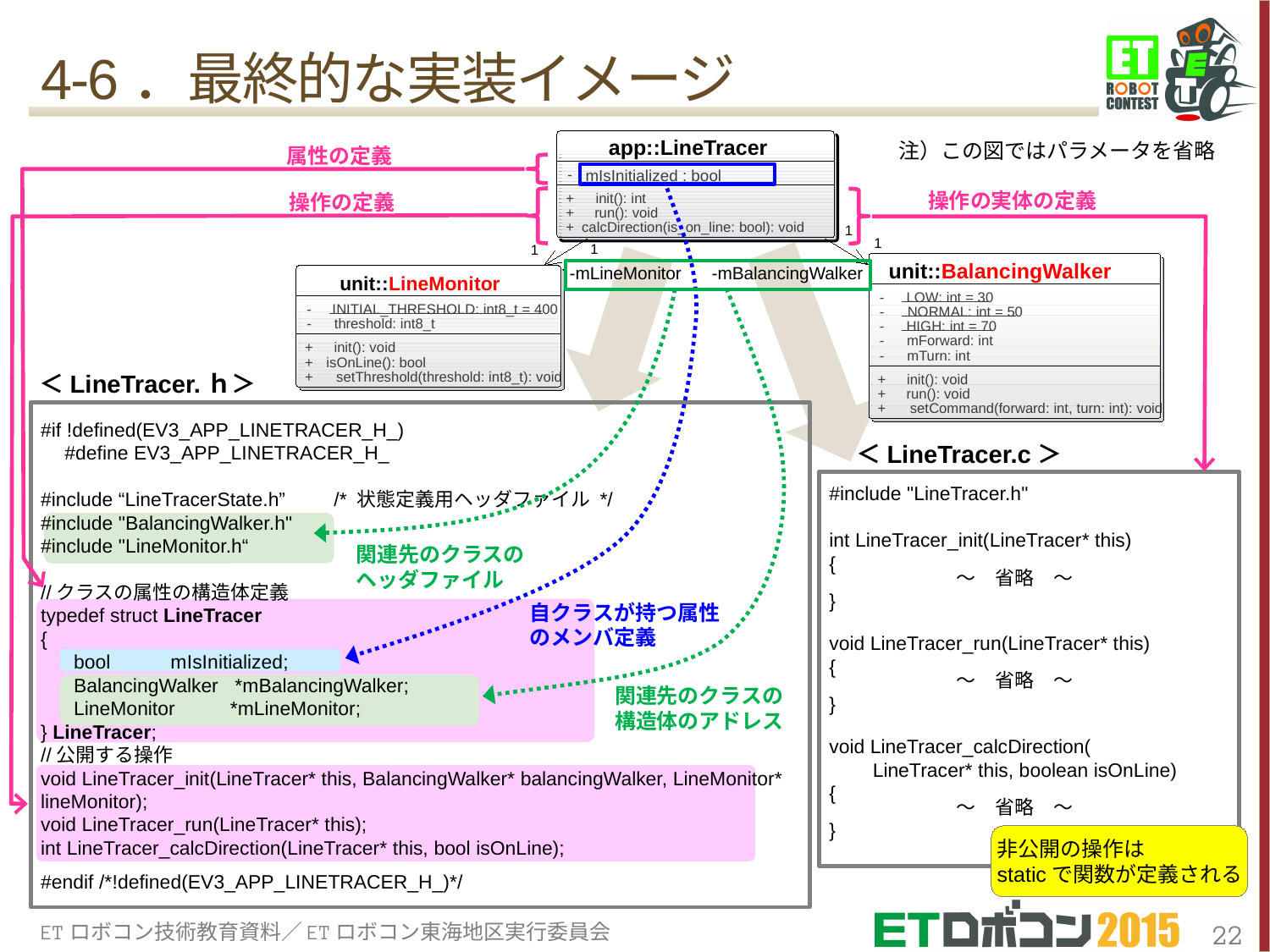

# 4-6．最終的な実装イメージ

app::LineTracer

-
mIsInitialized : bool

+
init(): int

+
run(): void

+
calcDirection(is_on_line: bool): void

1

1

1
1

unit::BalancingWalker
-mBalancingWalker
-mLineMonitor

unit::LineMonitor

-
LOW: int = 30

-
INITIAL_THRESHOLD: int8_t = 400

-
NORMAL: int = 50

-
threshold: int8_t

-
HIGH: int = 70

-
mForward: int

+
init(): void

-
mTurn: int

+
isOnLine(): bool

+
setThreshold(threshold: int8_t): void

+
init(): void

+
run(): void

+
setCommand(forward: int, turn: int): void

注）この図ではパラメータを省略
属性の定義

操作の実体の定義
操作の定義

＜LineTracer.ｈ＞
#if !defined(EV3_APP_LINETRACER_H_)
　#define EV3_APP_LINETRACER_H_

#include “LineTracerState.h”　　/* 状態定義用ヘッダファイル */
#include "BalancingWalker.h"
#include "LineMonitor.h“

//クラスの属性の構造体定義
typedef struct LineTracer
{
      bool           mIsInitialized;
      BalancingWalker   *mBalancingWalker;
      LineMonitor          *mLineMonitor;
} LineTracer;
//公開する操作
void LineTracer_init(LineTracer* this, BalancingWalker* balancingWalker, LineMonitor* lineMonitor);
void LineTracer_run(LineTracer* this);
int LineTracer_calcDirection(LineTracer* this, bool isOnLine);
#endif /*!defined(EV3_APP_LINETRACER_H_)*/
＜LineTracer.c＞
#include "LineTracer.h"

int LineTracer_init(LineTracer* this)
{
	～　省略　～
}

void LineTracer_run(LineTracer* this)
{
	～　省略　～
}

void LineTracer_calcDirection(
　　LineTracer* this, boolean isOnLine)
{
	～　省略　～
}

関連先のクラスの
ヘッダファイル
自クラスが持つ属性
のメンバ定義

関連先のクラスの
構造体のアドレス

非公開の操作は
staticで関数が定義される
ETロボコン技術教育資料／ETロボコン東海地区実行委員会
22